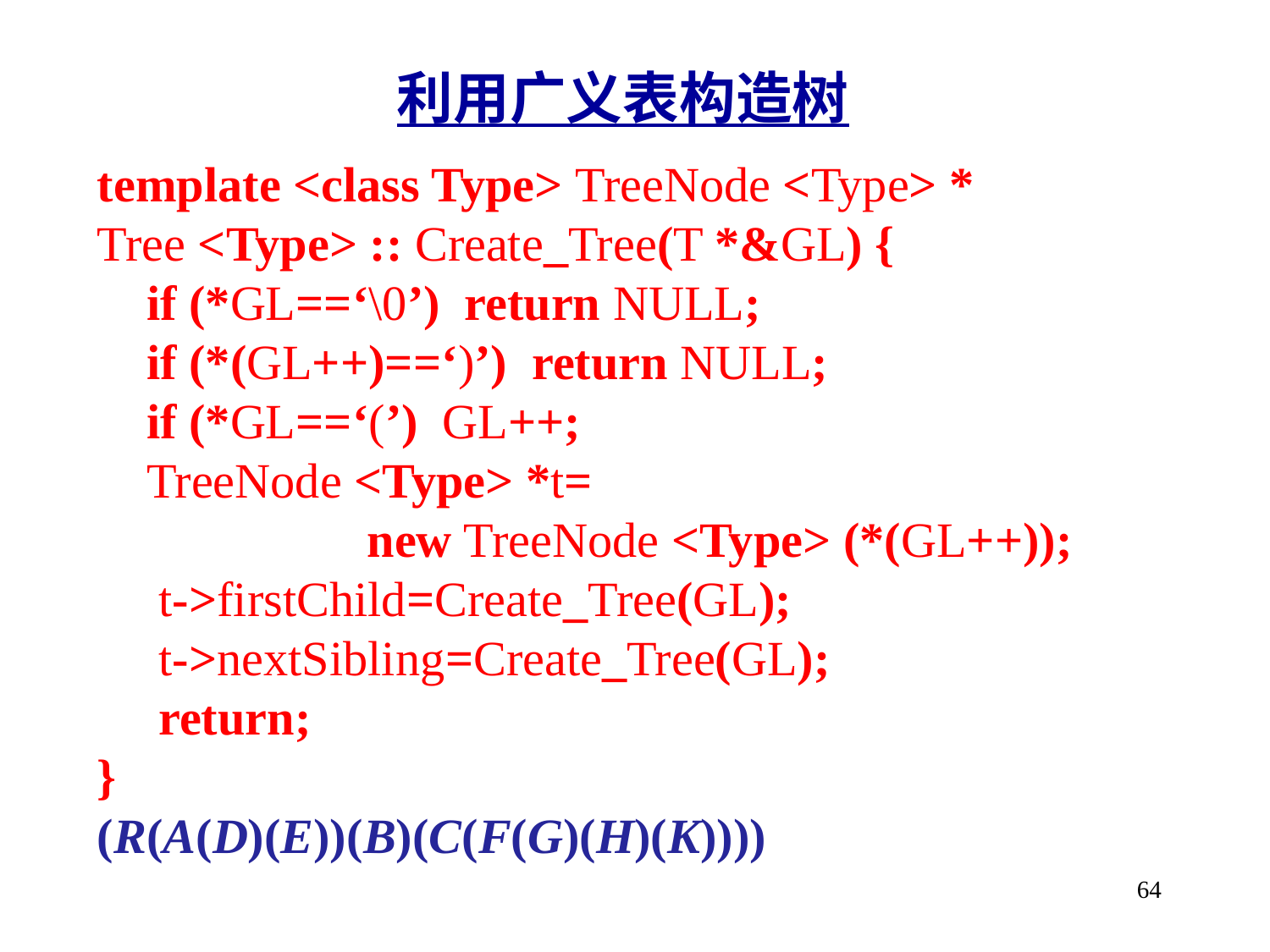

利用广义表构造树
template <class Type> TreeNode <Type> *
Tree <Type> :: Create_Tree(T *&GL) {
    if (*GL==‘\0’)  return NULL;
    if (*(GL++)==‘)’)  return NULL;
    if (*GL==‘(’)  GL++;
    TreeNode <Type> *t=
                      new TreeNode <Type> (*(GL++));
     t->firstChild=Create_Tree(GL);
     t->nextSibling=Create_Tree(GL);
     return;
}
(R(A(D)(E))(B)(C(F(G)(H)(K))))
64